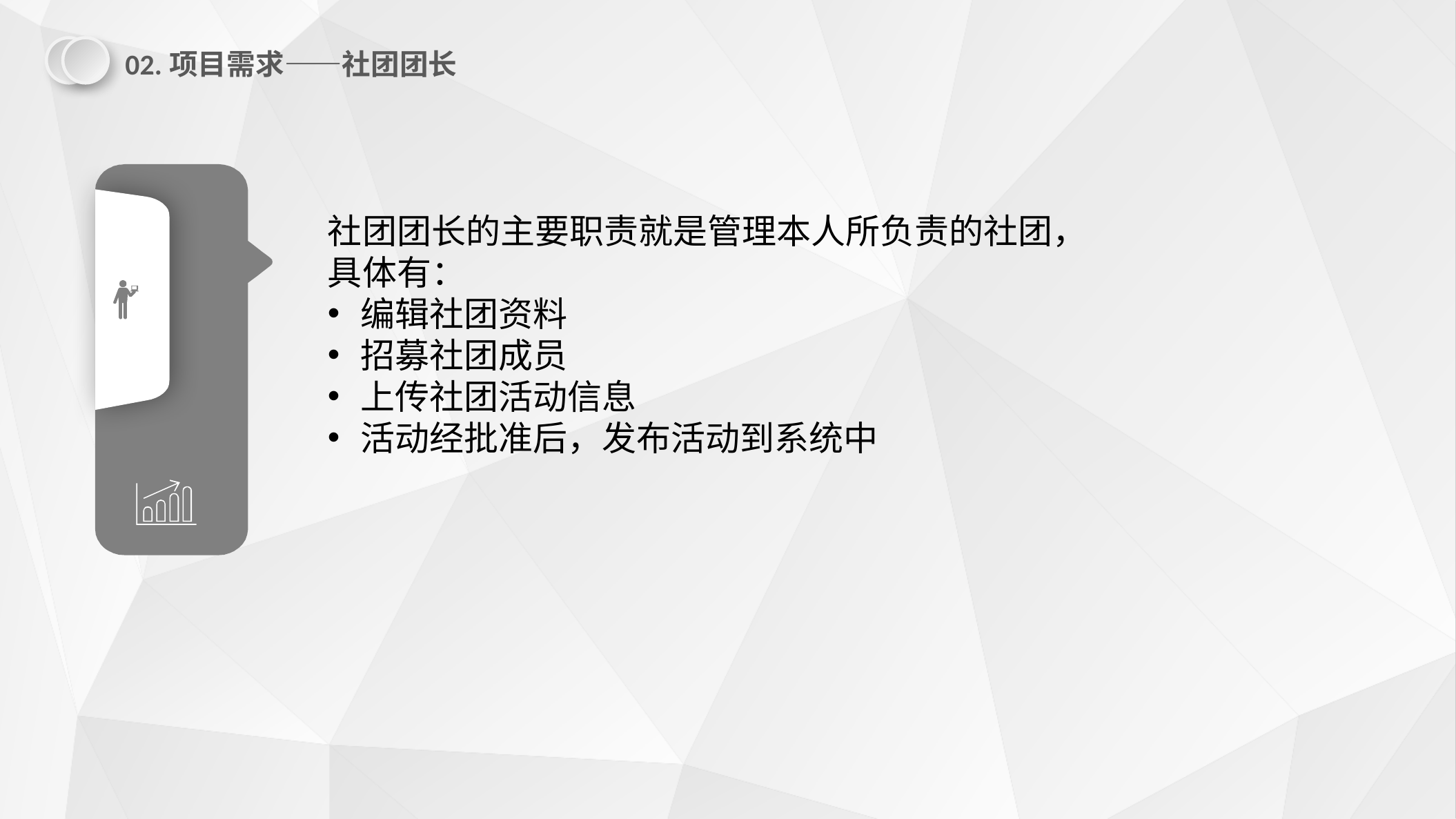

02.项目需求——社团团长

社团团长的主要职责就是管理本人所负责的社团，具体有：
编辑社团资料
招募社团成员
上传社团活动信息
活动经批准后，发布活动到系统中